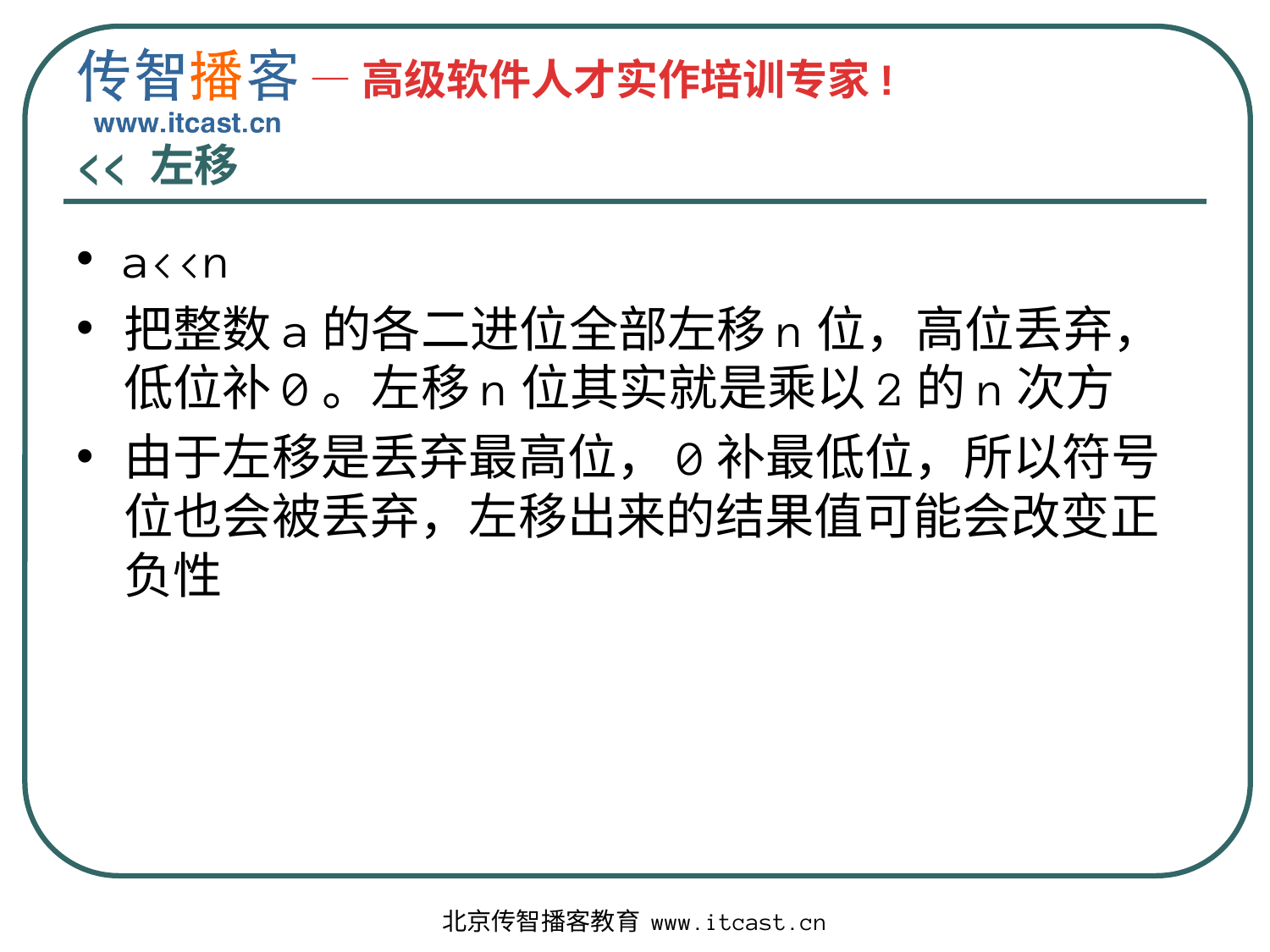

# << 左移
a<<n
把整数a的各二进位全部左移n位，高位丢弃，低位补0。左移n位其实就是乘以2的n次方
由于左移是丢弃最高位，0补最低位，所以符号位也会被丢弃，左移出来的结果值可能会改变正负性